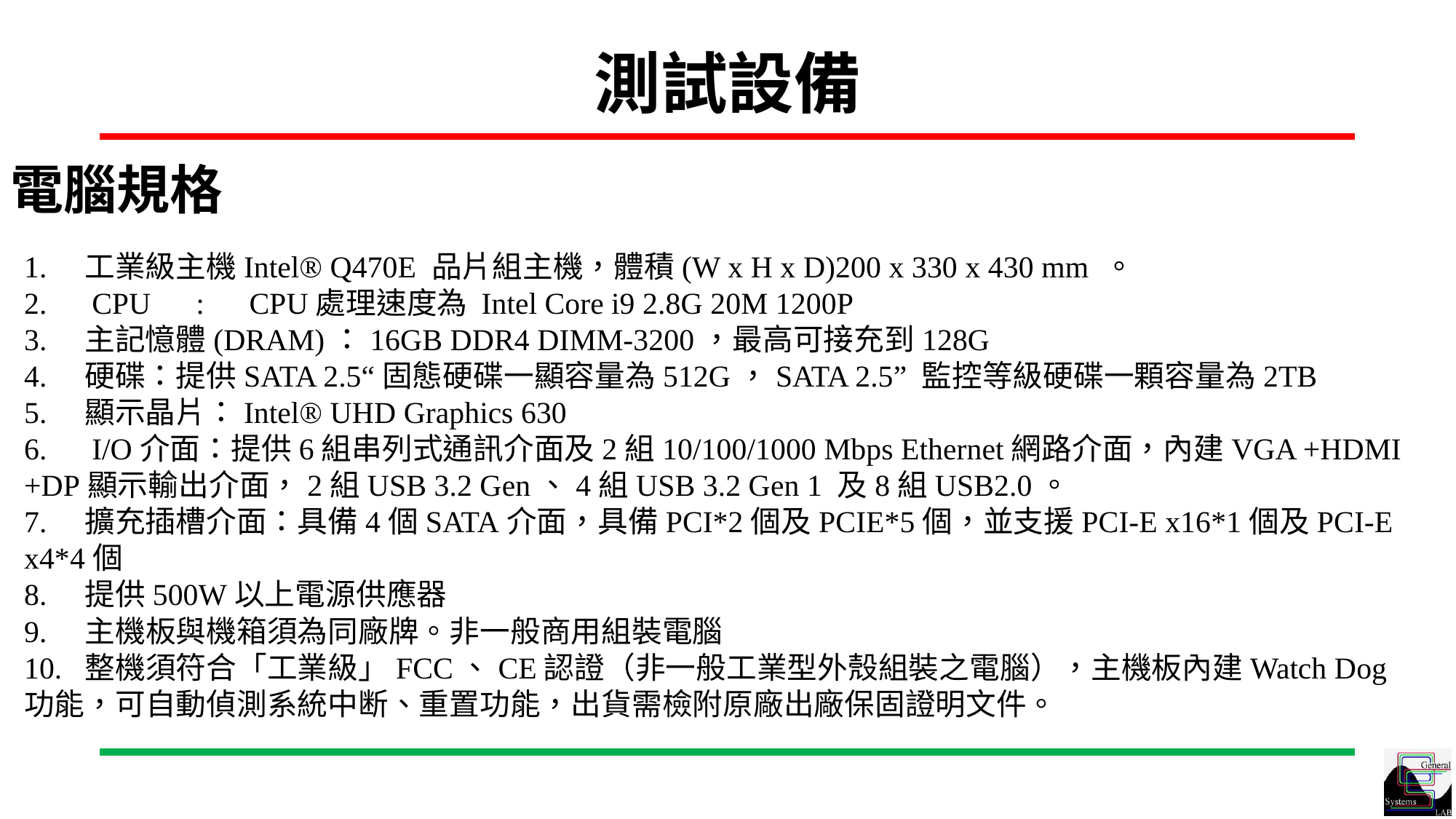

# 測試設備

電腦規格
1.　工業級主機Intel® Q470E 品片組主機，體積(W x H x D)200 x 330 x 430 mm 。
2.　CPU　:　CPU處理速度為 Intel Core i9 2.8G 20M 1200P
3.　主記憶體(DRAM)：16GB DDR4 DIMM-3200，最高可接充到128G
4.　硬碟：提供SATA 2.5“固態硬碟一顯容量為512G，SATA 2.5” 監控等級硬碟一顆容量為2TB
5.　顯示晶片：Intel® UHD Graphics 630
6.　I/O介面：提供6組串列式通訊介面及2組10/100/1000 Mbps Ethernet網路介面，內建VGA +HDMI +DP顯示輸出介面，2組USB 3.2 Gen、4組USB 3.2 Gen 1 及8組USB2.0。
7.　擴充插槽介面：具備4個SATA介面，具備PCI*2個及PCIE*5個，並支援PCI-E x16*1個及PCI-E x4*4個
8.　提供500W以上電源供應器
9.    主機板與機箱須為同廠牌。非一般商用組裝電腦
10.  整機須符合「工業級」FCC、CE認證（非一般工業型外殼組裝之電腦），主機板內建Watch Dog功能，可自動偵測系統中断、重置功能，出貨需檢附原廠出廠保固證明文件。